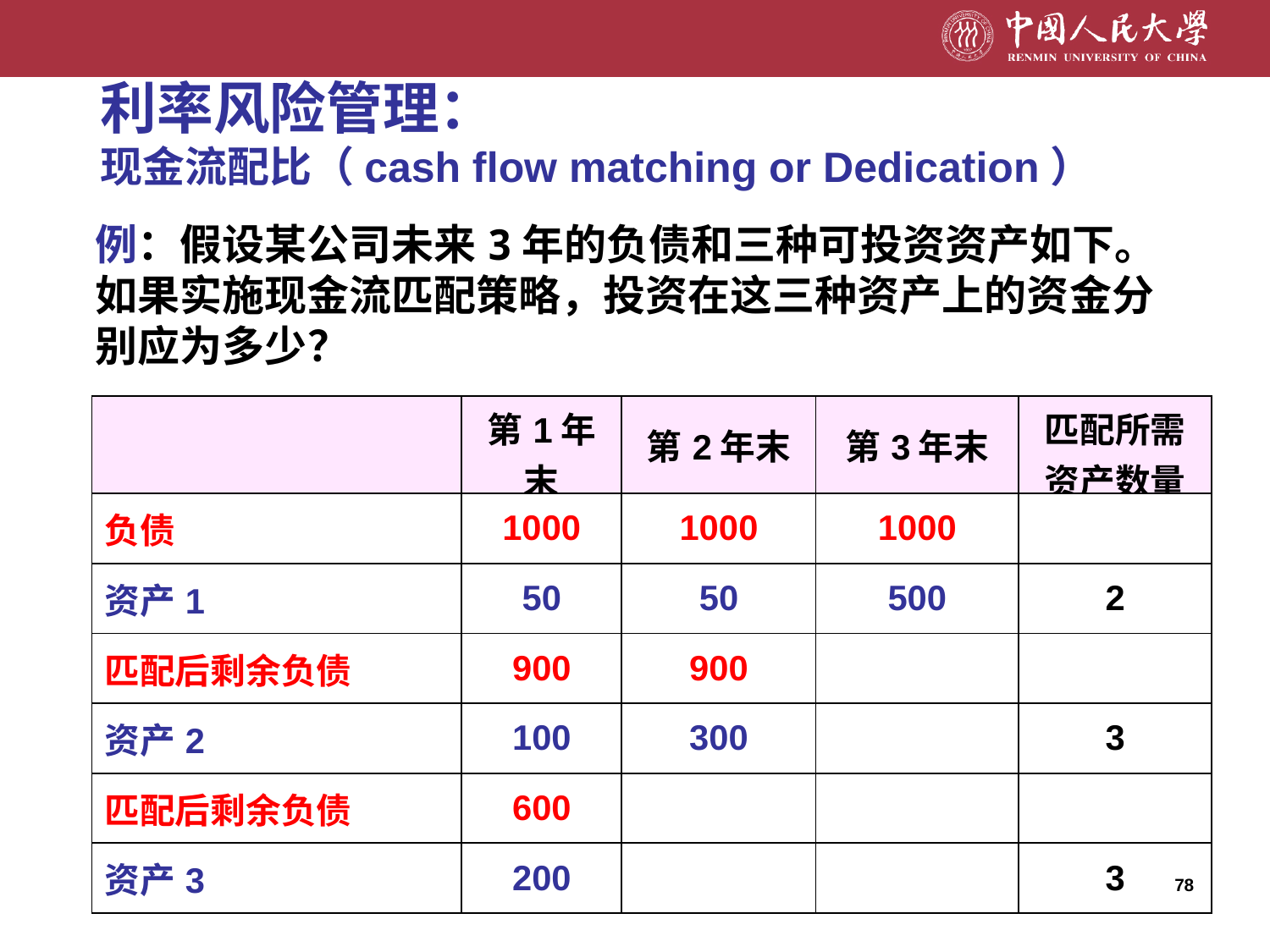

利率风险管理：
现金流配比（cash flow matching or Dedication）
例：假设某公司未来3年的负债和三种可投资资产如下。如果实施现金流匹配策略，投资在这三种资产上的资金分别应为多少？
|  | 第1年末 | 第2年末 | 第3年末 | 匹配所需 资产数量 |
| --- | --- | --- | --- | --- |
| 负债 | 1000 | 1000 | 1000 |  |
| 资产1 | 50 | 50 | 500 | 2 |
| 匹配后剩余负债 | 900 | 900 |  |  |
| 资产2 | 100 | 300 |  | 3 |
| 匹配后剩余负债 | 600 |  |  |  |
| 资产3 | 200 |  |  | 3 |
78